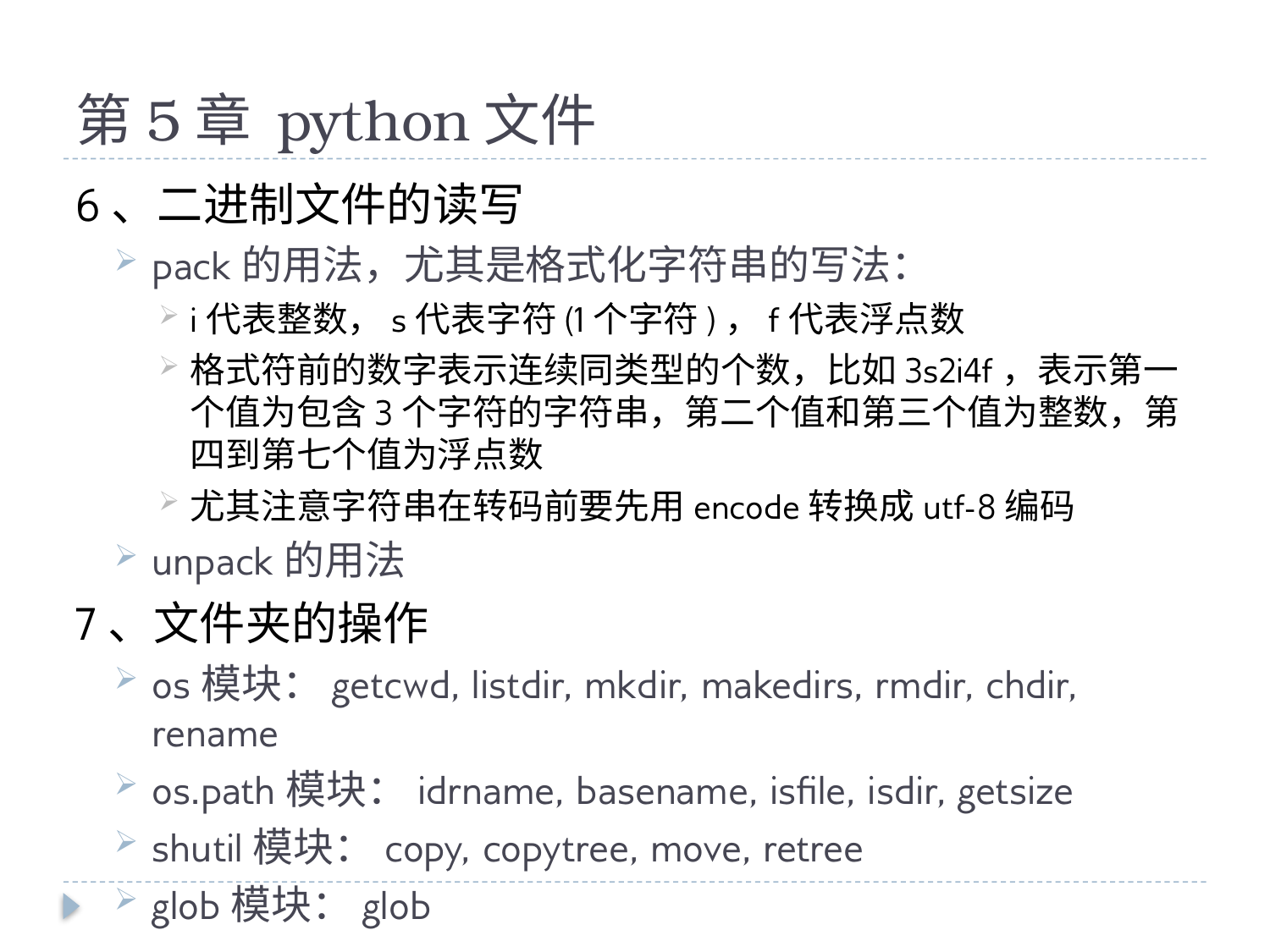

# 第5章 python文件
6、二进制文件的读写
pack的用法，尤其是格式化字符串的写法：
i代表整数，s代表字符(1个字符)，f代表浮点数
格式符前的数字表示连续同类型的个数，比如3s2i4f，表示第一个值为包含3个字符的字符串，第二个值和第三个值为整数，第四到第七个值为浮点数
尤其注意字符串在转码前要先用encode转换成utf-8编码
unpack的用法
7、文件夹的操作
os模块：getcwd, listdir, mkdir, makedirs, rmdir, chdir, rename
os.path模块：idrname, basename, isfile, isdir, getsize
shutil模块：copy, copytree, move, retree
glob模块：glob